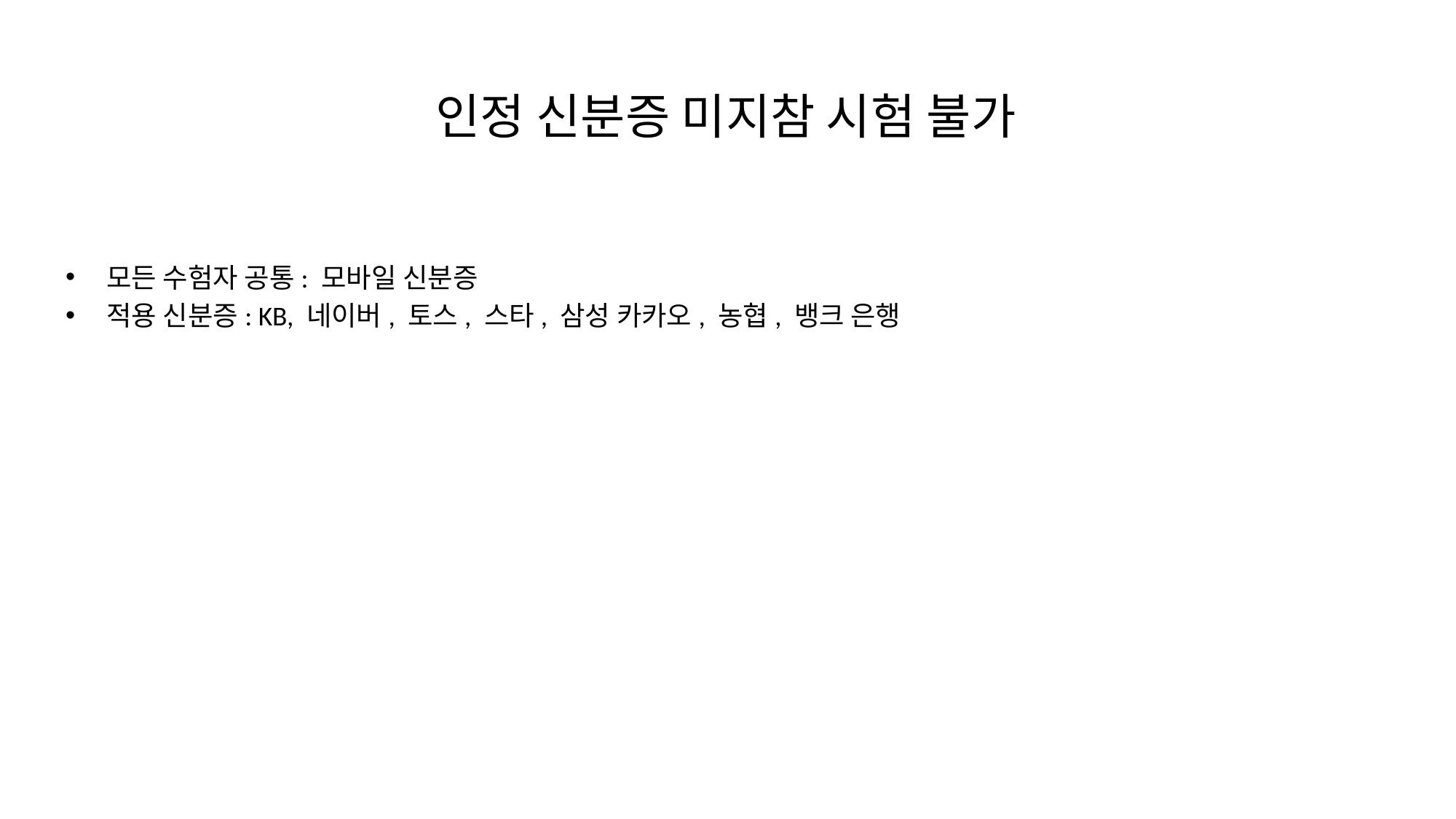

# 인정 신분증 미지참 시험 불가

모든 수험자 공통: 모바일 신분증
적용 신분증: KB, 네이버, 토스, 스타, 삼성 카카오, 농협, 뱅크 은행